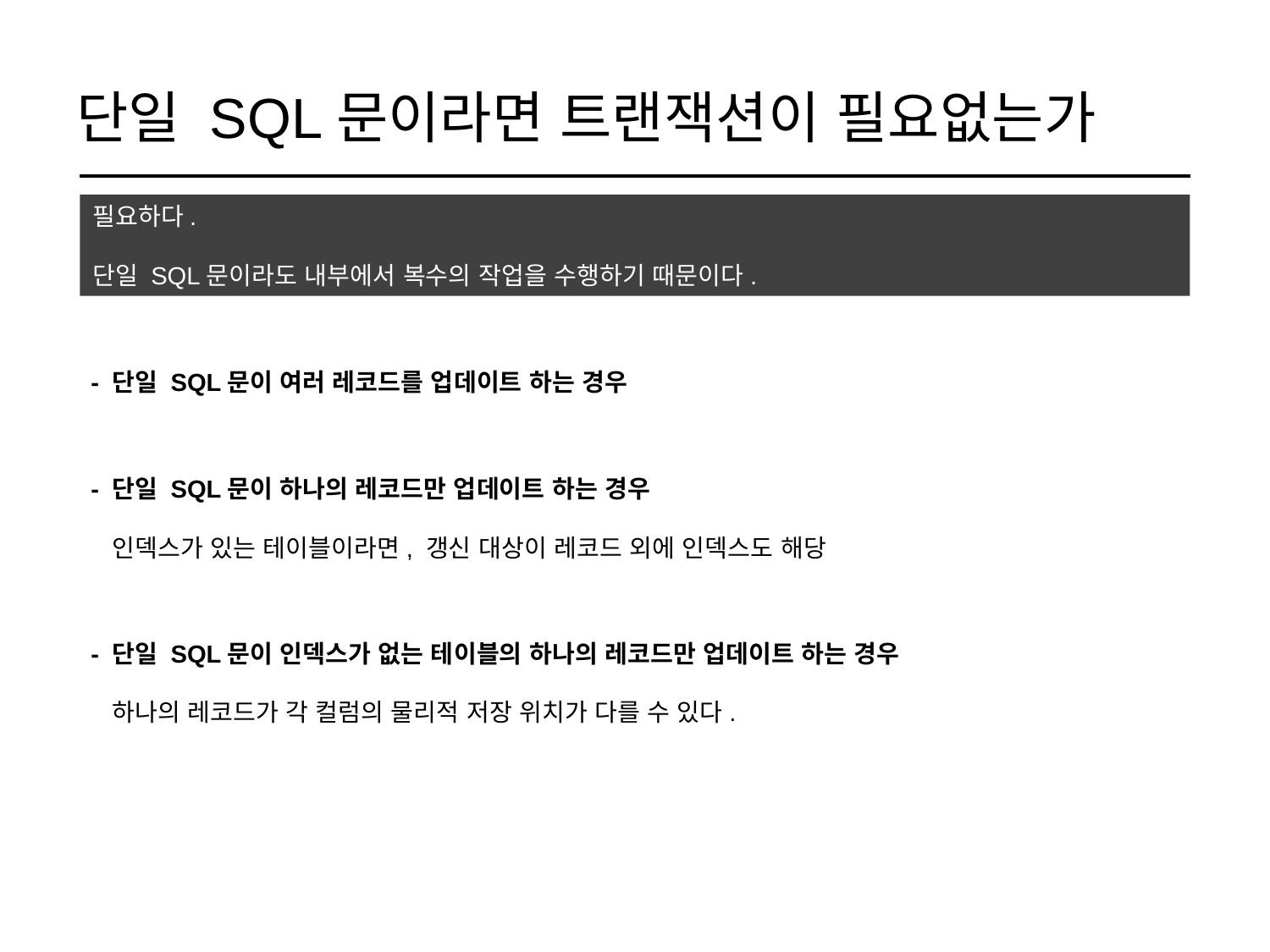

# 단일 SQL문이라면 트랜잭션이 필요없는가
필요하다.
단일 SQL문이라도 내부에서 복수의 작업을 수행하기 때문이다.
- 단일 SQL문이 여러 레코드를 업데이트 하는 경우
- 단일 SQL문이 하나의 레코드만 업데이트 하는 경우
   인덱스가 있는 테이블이라면, 갱신 대상이 레코드 외에 인덱스도 해당
- 단일 SQL문이 인덱스가 없는 테이블의 하나의 레코드만 업데이트 하는 경우
   하나의 레코드가 각 컬럼의 물리적 저장 위치가 다를 수 있다.